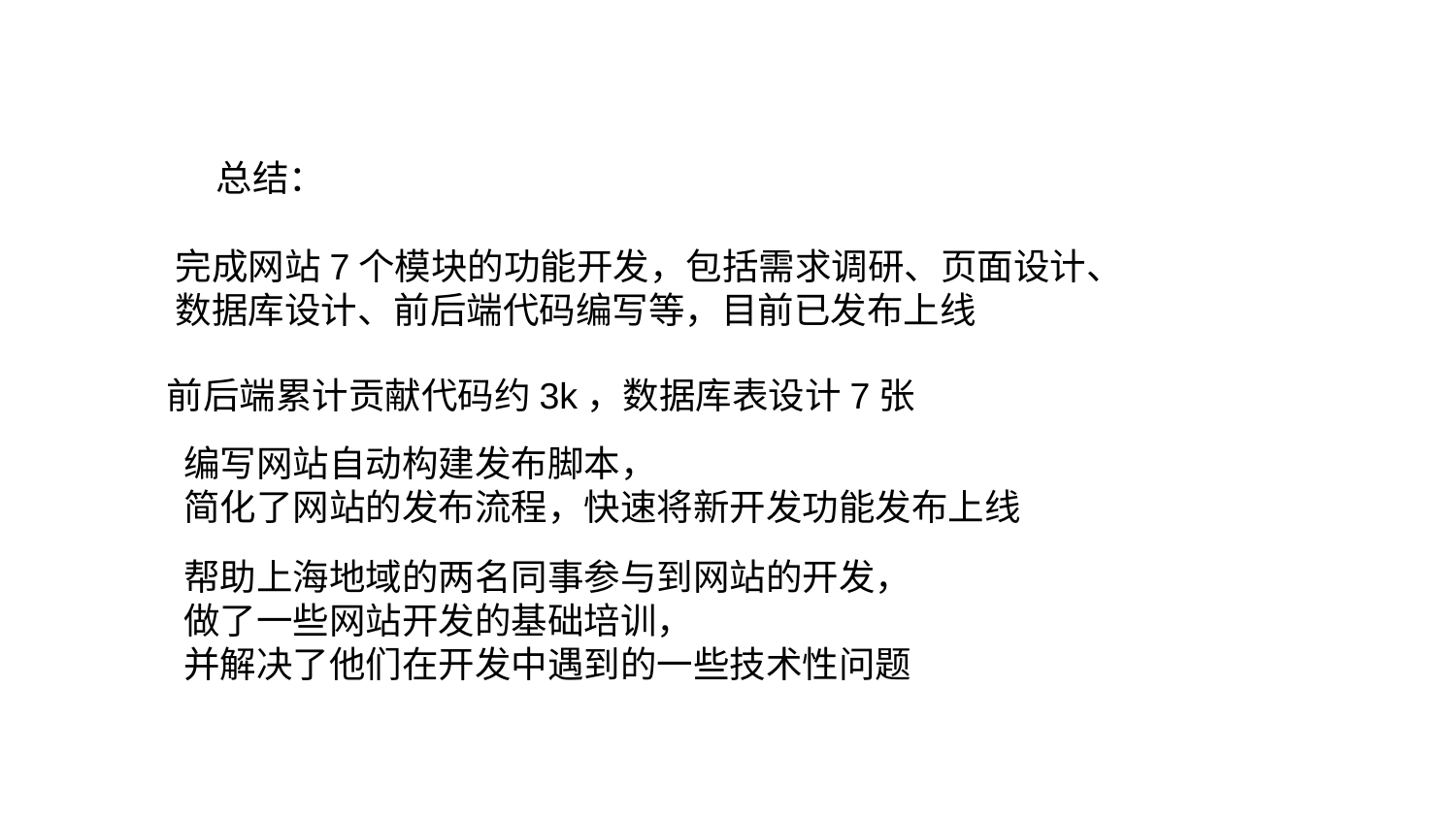

总结：
完成网站7个模块的功能开发，包括需求调研、页面设计、
数据库设计、前后端代码编写等，目前已发布上线
前后端累计贡献代码约3k，数据库表设计7张
编写网站自动构建发布脚本，
简化了网站的发布流程，快速将新开发功能发布上线
帮助上海地域的两名同事参与到网站的开发，
做了一些网站开发的基础培训，
并解决了他们在开发中遇到的一些技术性问题